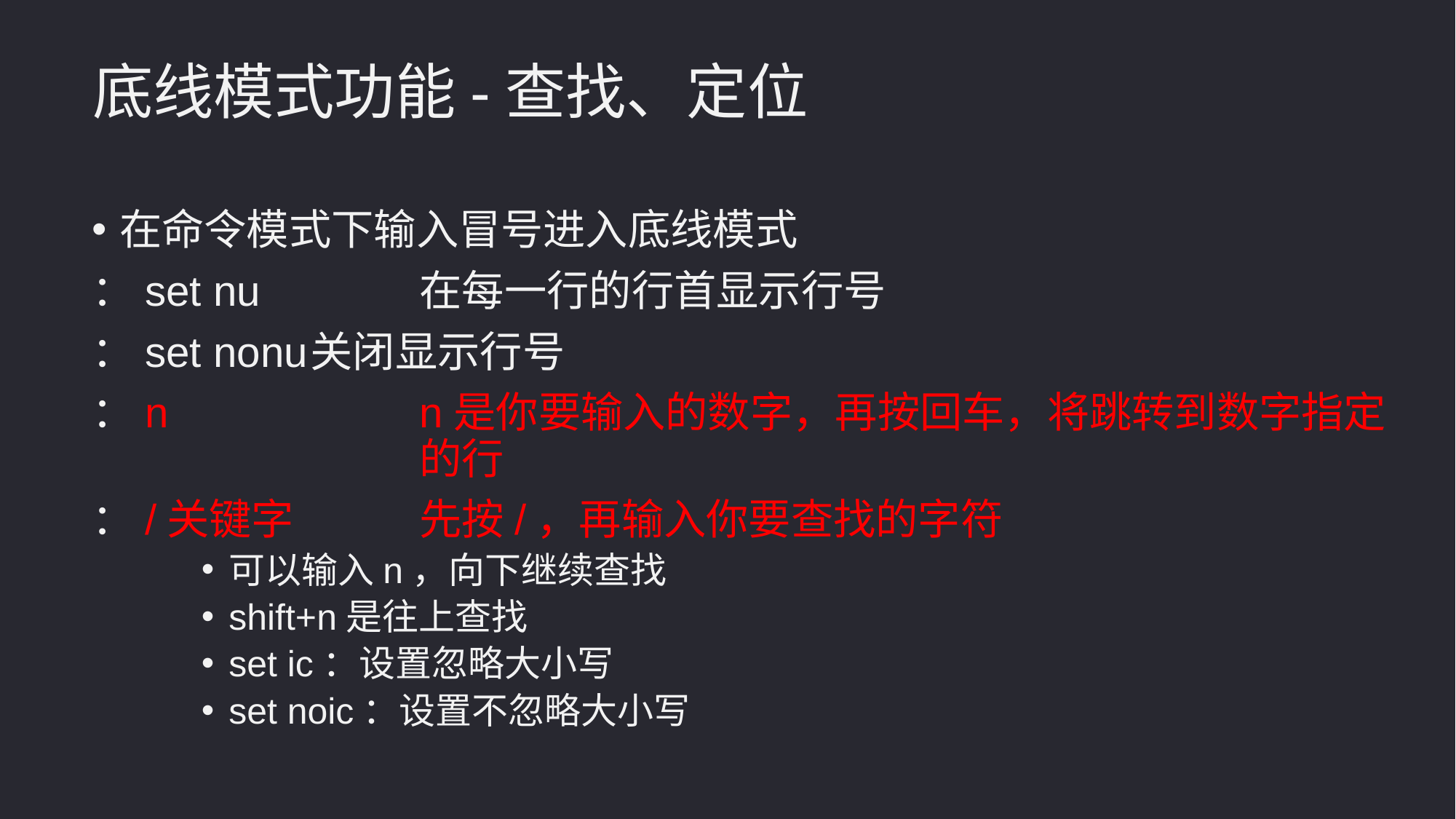

底线模式功能-查找、定位
在命令模式下输入冒号进入底线模式
：set nu		在每一行的行首显示行号
：set nonu	关闭显示行号
：n			n是你要输入的数字，再按回车，将跳转到数字指定			的行
：/关键字		先按/，再输入你要查找的字符
可以输入n，向下继续查找
shift+n是往上查找
set ic：设置忽略大小写
set noic：设置不忽略大小写